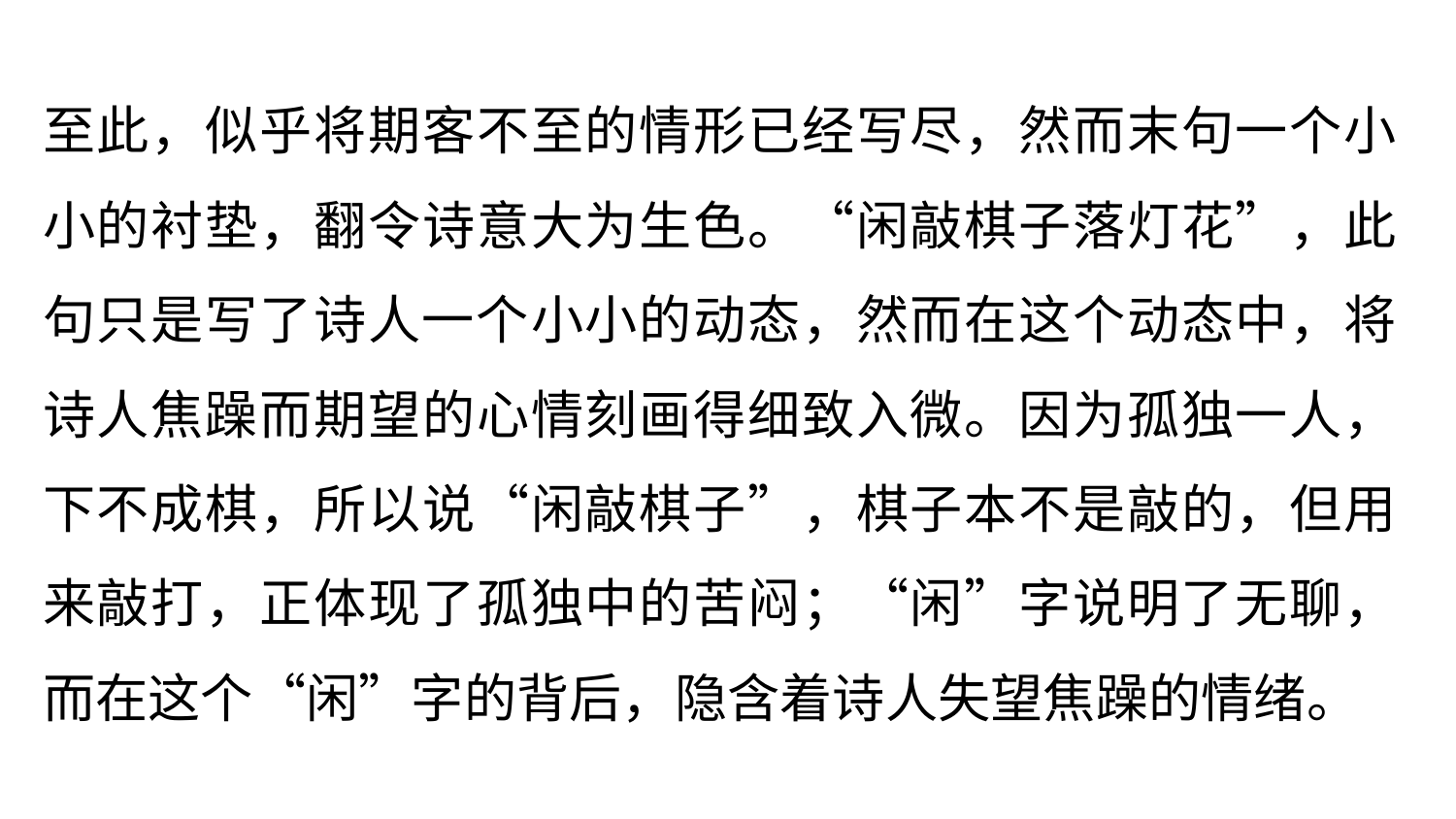

至此，似乎将期客不至的情形已经写尽，然而末句一个小小的衬垫，翻令诗意大为生色。“闲敲棋子落灯花”，此句只是写了诗人一个小小的动态，然而在这个动态中，将诗人焦躁而期望的心情刻画得细致入微。因为孤独一人，下不成棋，所以说“闲敲棋子”，棋子本不是敲的，但用来敲打，正体现了孤独中的苦闷；“闲”字说明了无聊，而在这个“闲”字的背后，隐含着诗人失望焦躁的情绪。